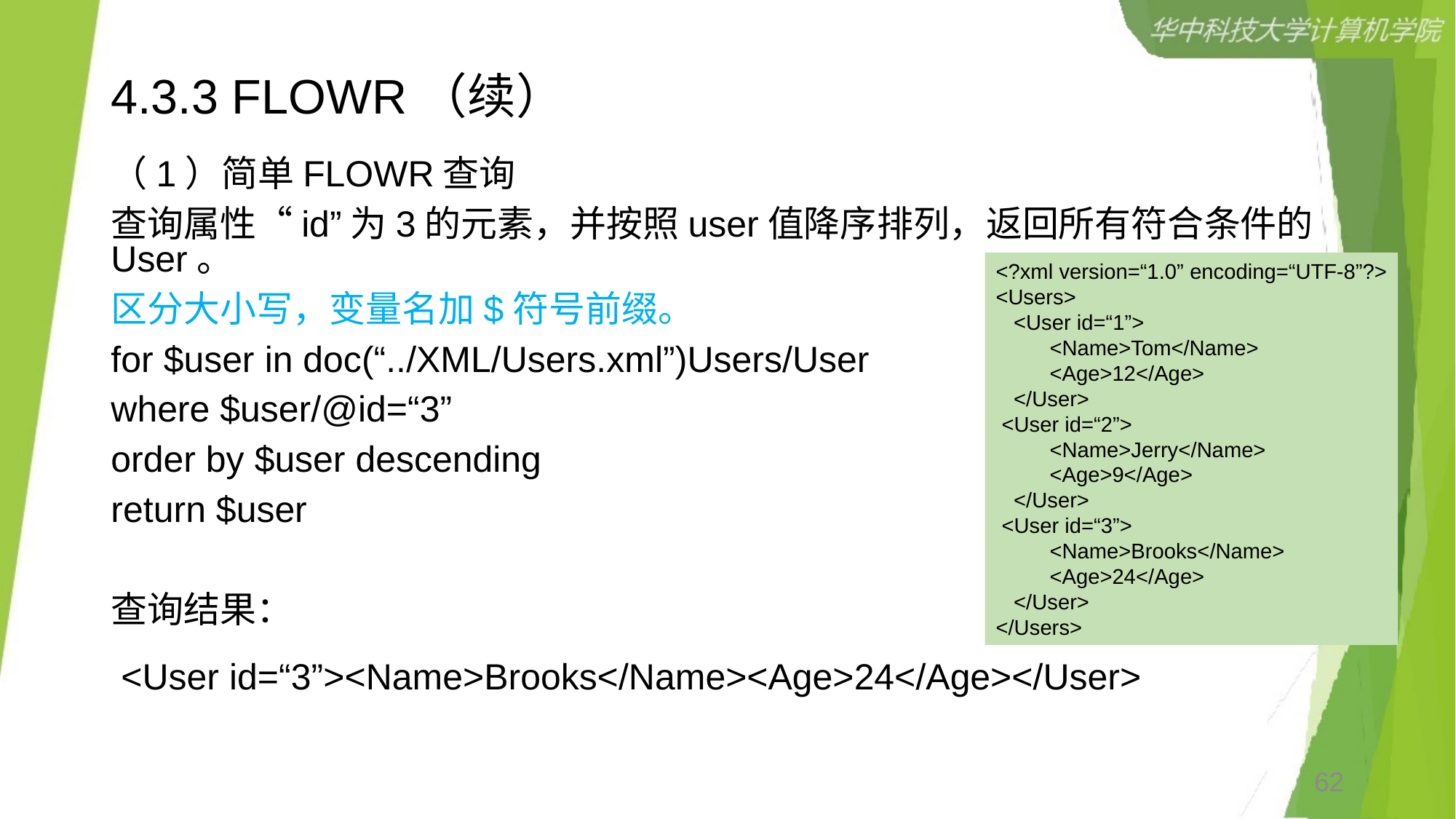

# 4.3.3 FLOWR（续）
（1）简单FLOWR查询
查询属性“id”为3的元素，并按照user值降序排列，返回所有符合条件的User。
区分大小写，变量名加$符号前缀。
for $user in doc(“../XML/Users.xml”)Users/User
where $user/@id=“3”
order by $user descending
return $user

查询结果：
 <User id=“3”><Name>Brooks</Name><Age>24</Age></User>
<?xml version=“1.0” encoding=“UTF-8”?>
<Users>
   <User id=“1”>
         <Name>Tom</Name>
         <Age>12</Age>
   </User>
 <User id=“2”>
         <Name>Jerry</Name>
         <Age>9</Age>
   </User>
 <User id=“3”>
         <Name>Brooks</Name>
         <Age>24</Age>
   </User>
</Users>
62